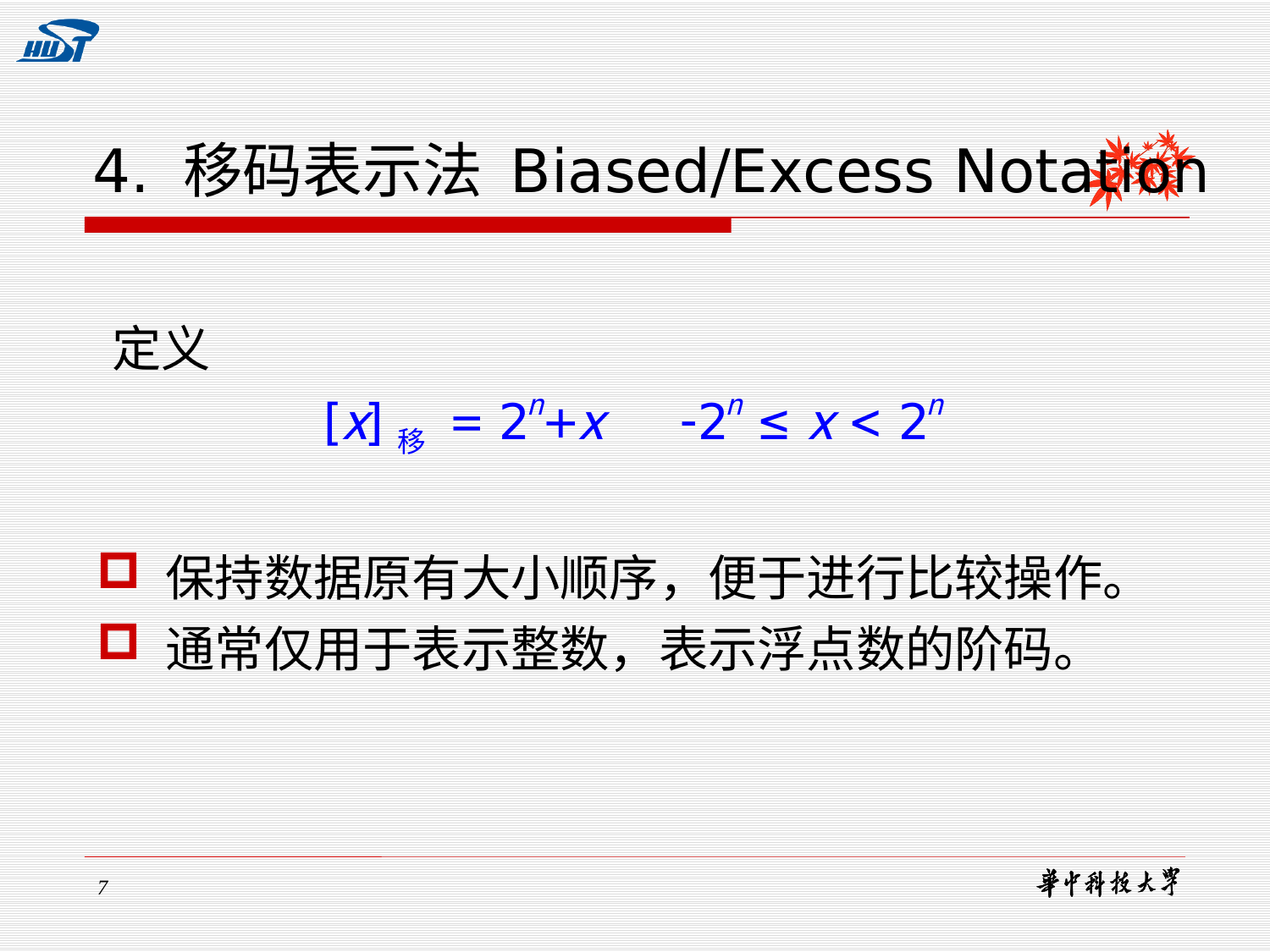

# 4. 移码表示法 Biased/Excess Notation
定义
		[x]移 = 2n+x     -2n ≤ x < 2n
 保持数据原有大小顺序，便于进行比较操作。
 通常仅用于表示整数，表示浮点数的阶码。
7